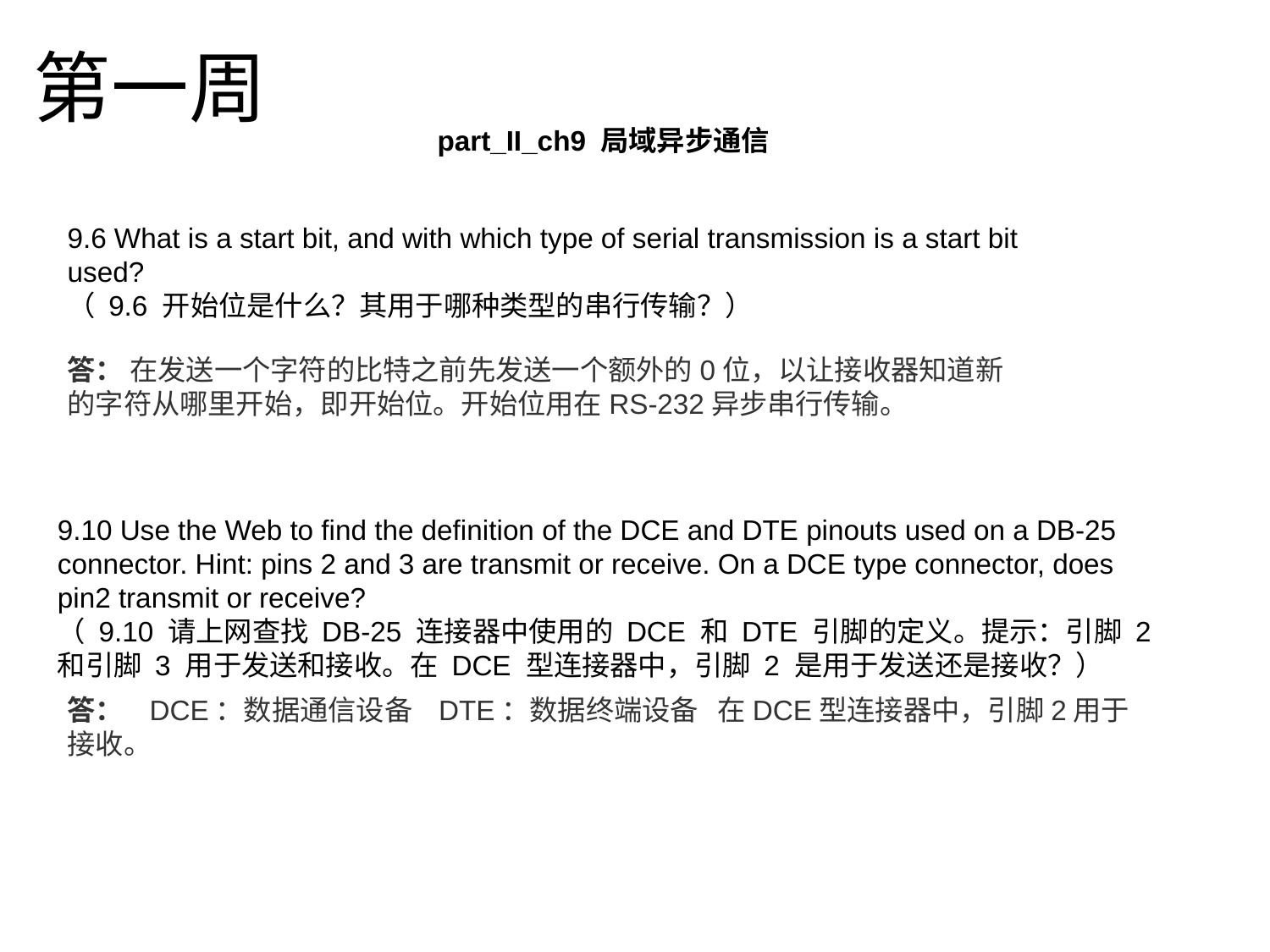

# 第一周
part_II_ch9 局域异步通信
9.6 What is a start bit, and with which type of serial transmission is a start bit used?（ 9.6 开始位是什么？其用于哪种类型的串行传输？）
答： 在发送一个字符的比特之前先发送一个额外的0位，以让接收器知道新的字符从哪里开始，即开始位。开始位用在RS-232异步串行传输。
9.10 Use the Web to find the definition of the DCE and DTE pinouts used on a DB-25 connector. Hint: pins 2 and 3 are transmit or receive. On a DCE type connector, does pin2 transmit or receive?（ 9.10 请上网查找 DB-25 连接器中使用的 DCE 和 DTE 引脚的定义。提示：引脚 2 和引脚 3 用于发送和接收。在 DCE 型连接器中，引脚 2 是用于发送还是接收？）
答：   DCE：数据通信设备   DTE：数据终端设备   在DCE型连接器中，引脚2用于接收。